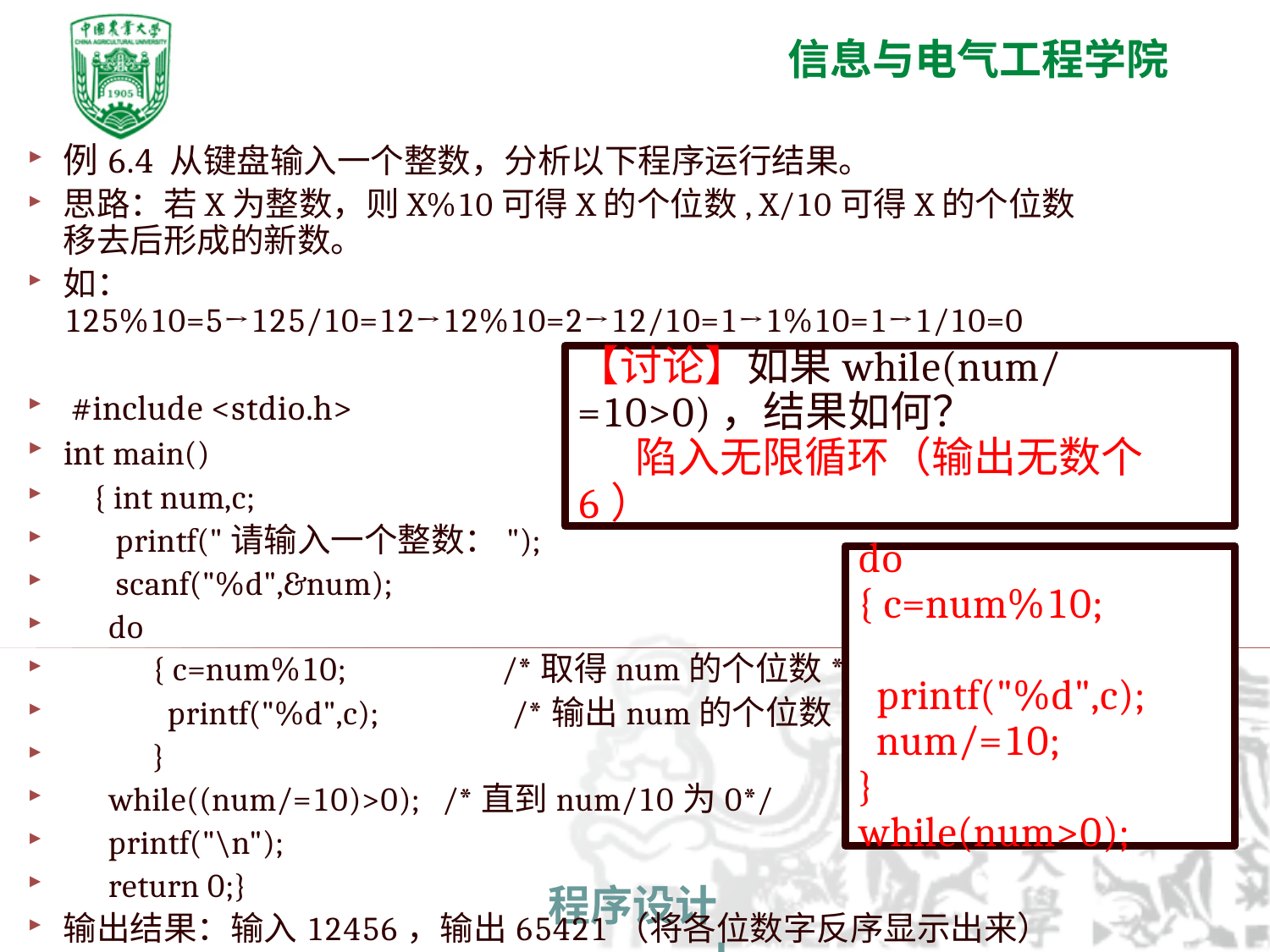

例6.4 从键盘输入一个整数，分析以下程序运行结果。
思路：若X为整数，则X%10可得X的个位数, X/10可得X的个位数移去后形成的新数。
如：125%10=5→125/10=12→12%10=2→12/10=1→1%10=1→1/10=0

 #include <stdio.h>
int main()
    { int num,c;
       printf("请输入一个整数：");
       scanf("%d",&num);
      do
            { c=num%10;                     /*取得num的个位数*/
              printf("%d",c);                  /*输出num的个位数*/
            }
      while((num/=10)>0);   /*直到num/10为0*/
      printf("\n");
      return 0;}
输出结果：输入12456，输出65421（将各位数字反序显示出来）

【讨论】如果while(num/=10>0)，结果如何？
     陷入无限循环（输出无数个6）

do
{ c=num%10;
  printf("%d",c);
  num/=10;
}
while(num>0);